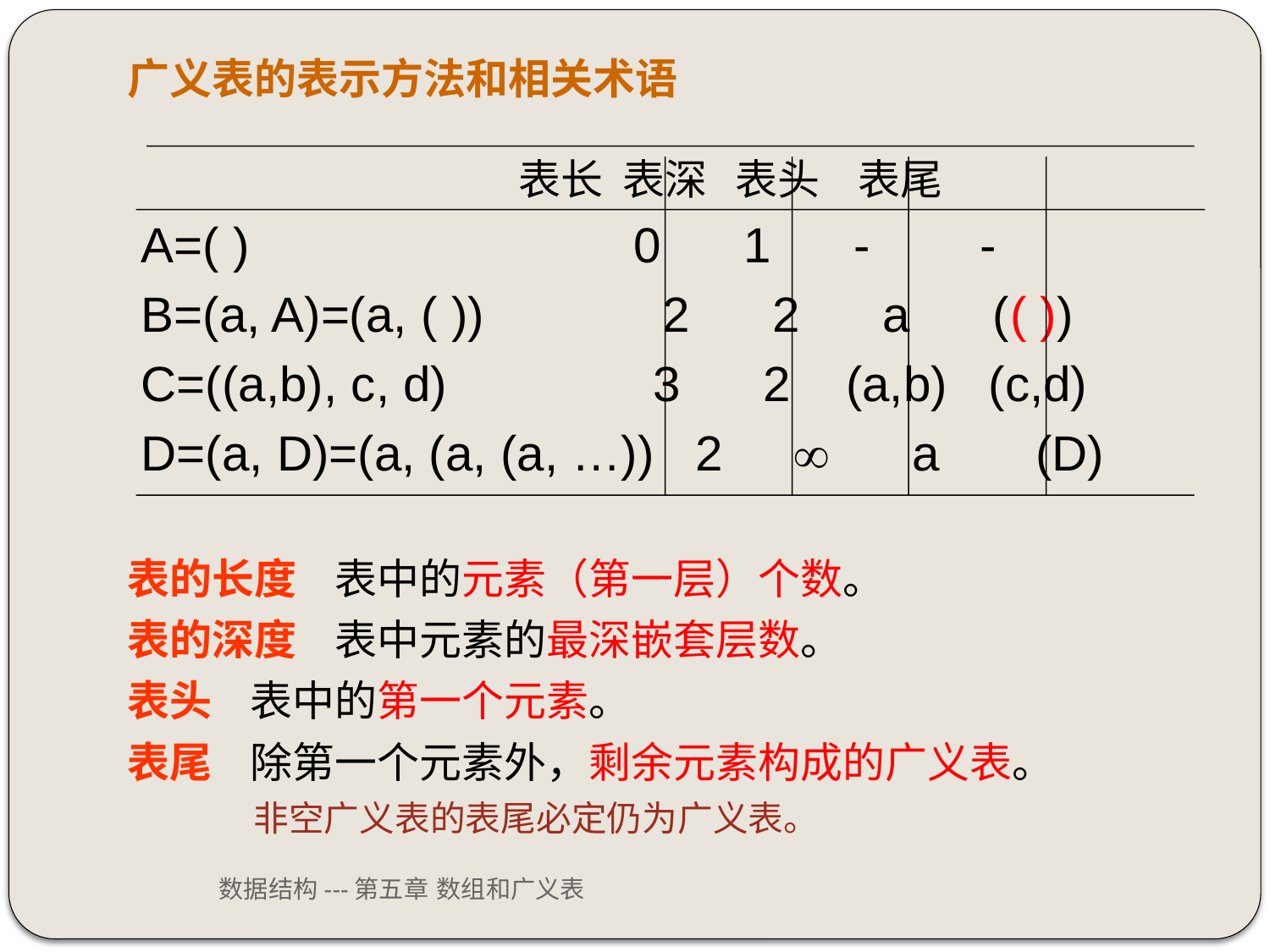

# 广义表的表示方法和相关术语
                                        表长  表深   表头    表尾
 A=( )                            0      1      -        -
 B=(a, A)=(a, ( ))             2      2      a      (( ))
 C=((a,b), c, d)               3      2    (a,b)   (c,d)
 D=(a, D)=(a, (a, (a, …))   2     ∞      a       (D)

表的长度    表中的元素（第一层）个数。
表的深度    表中元素的最深嵌套层数。
表头    表中的第一个元素。
表尾    除第一个元素外，剩余元素构成的广义表。
               非空广义表的表尾必定仍为广义表。

数据结构---第五章 数组和广义表